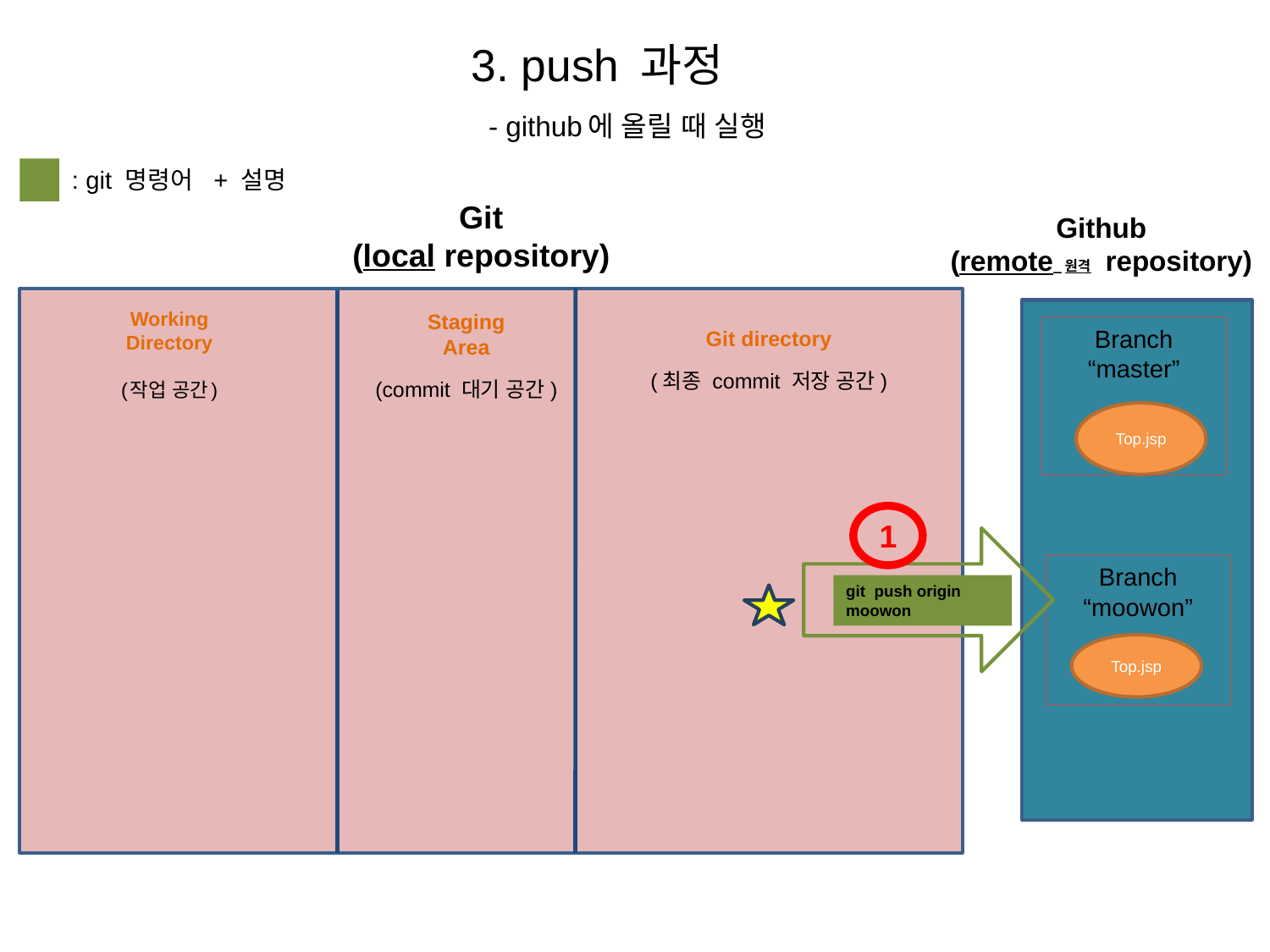

# 3. push 과정 - github에 올릴 때 실행

: git 명령어  + 설명
Git
(local repository)
Github
(remote_원격 repository)

Working
Directory

(작업 공간)

Staging
Area

(commit 대기 공간)
Git directory

(최종 commit 저장 공간)
Branch
“master”
Top.jsp
1

Branch
“moowon”
Top.jsp
git  push origin moowon